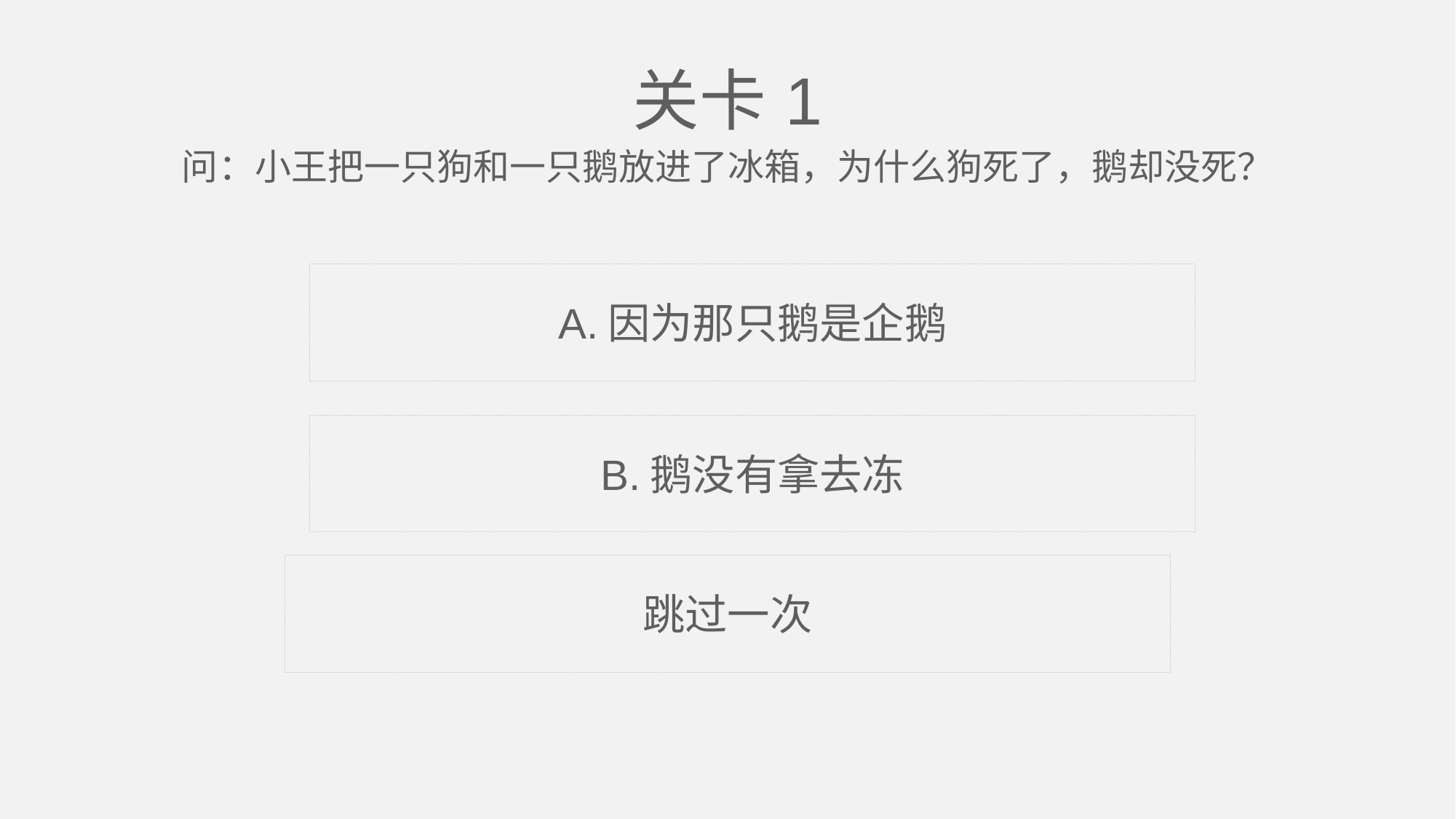

关卡1
问：小王把一只狗和一只鹅放进了冰箱，为什么狗死了，鹅却没死？
A.因为那只鹅是企鹅
B.鹅没有拿去冻
跳过一次